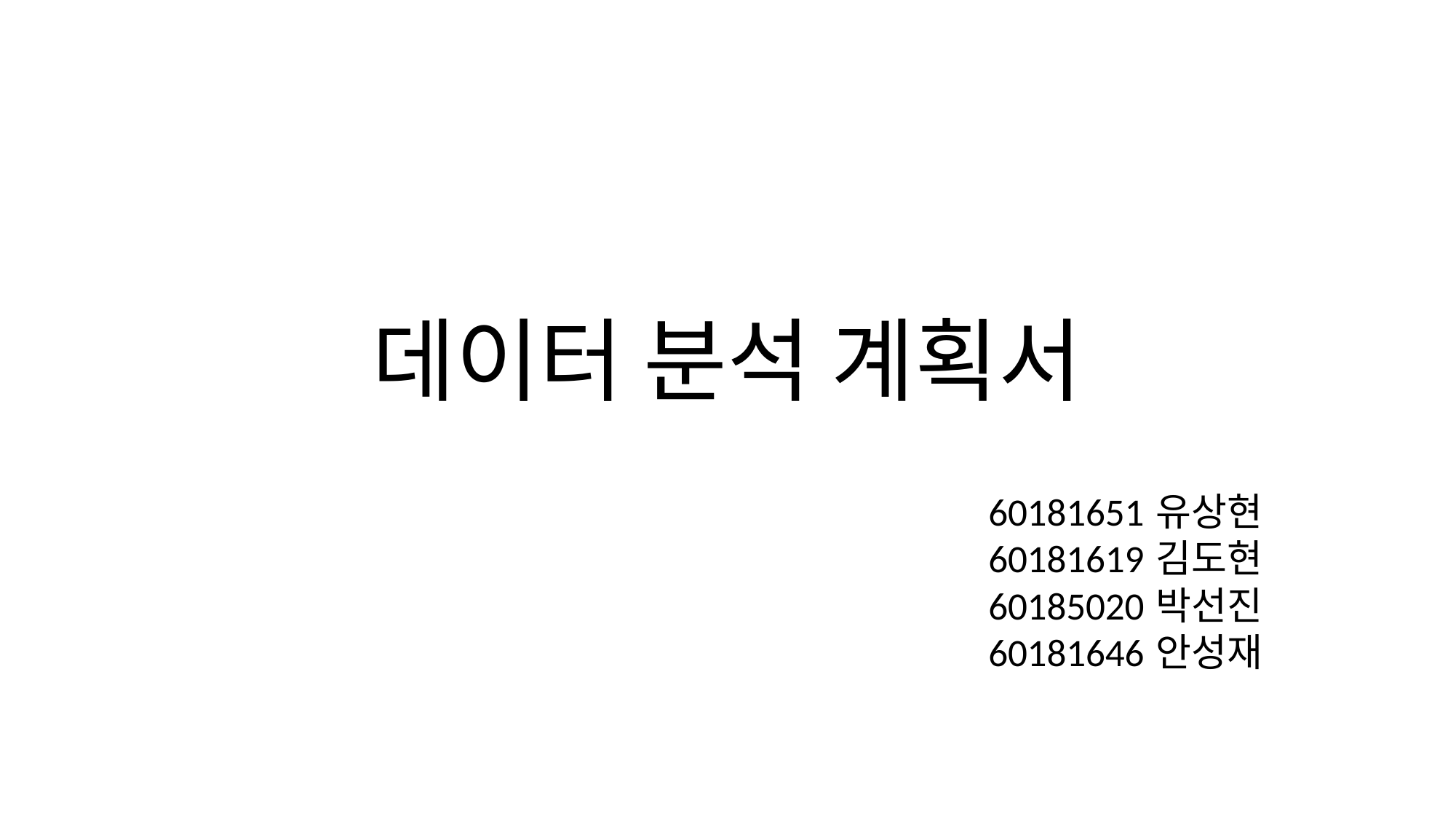

# 데이터 분석 계획서
60181651 유상현
60181619 김도현
60185020 박선진
60181646 안성재